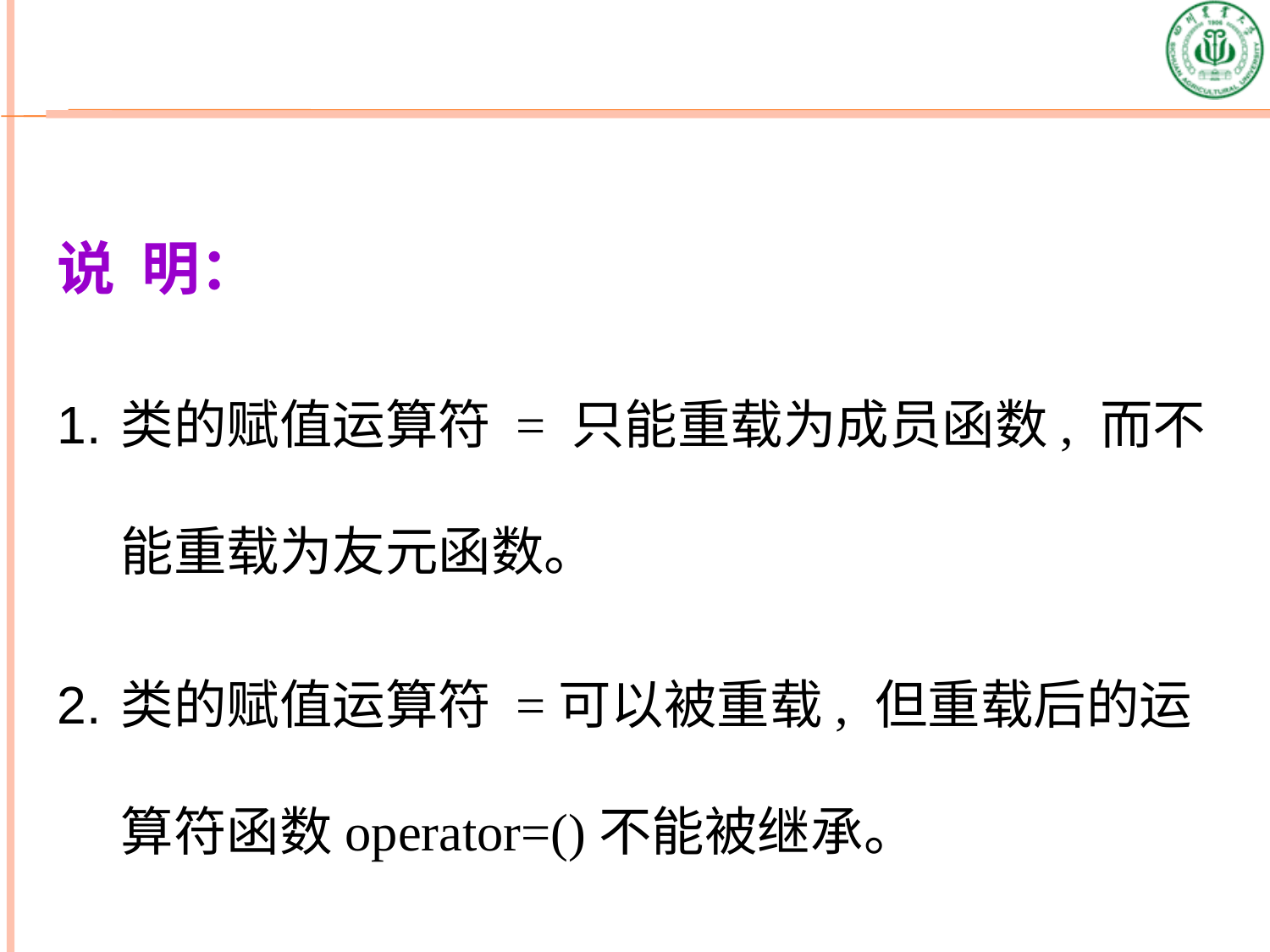

说  明：
类的赋值运算符 = 只能重载为成员函数, 而不能重载为友元函数。
类的赋值运算符 =可以被重载, 但重载后的运算符函数operator=()不能被继承。